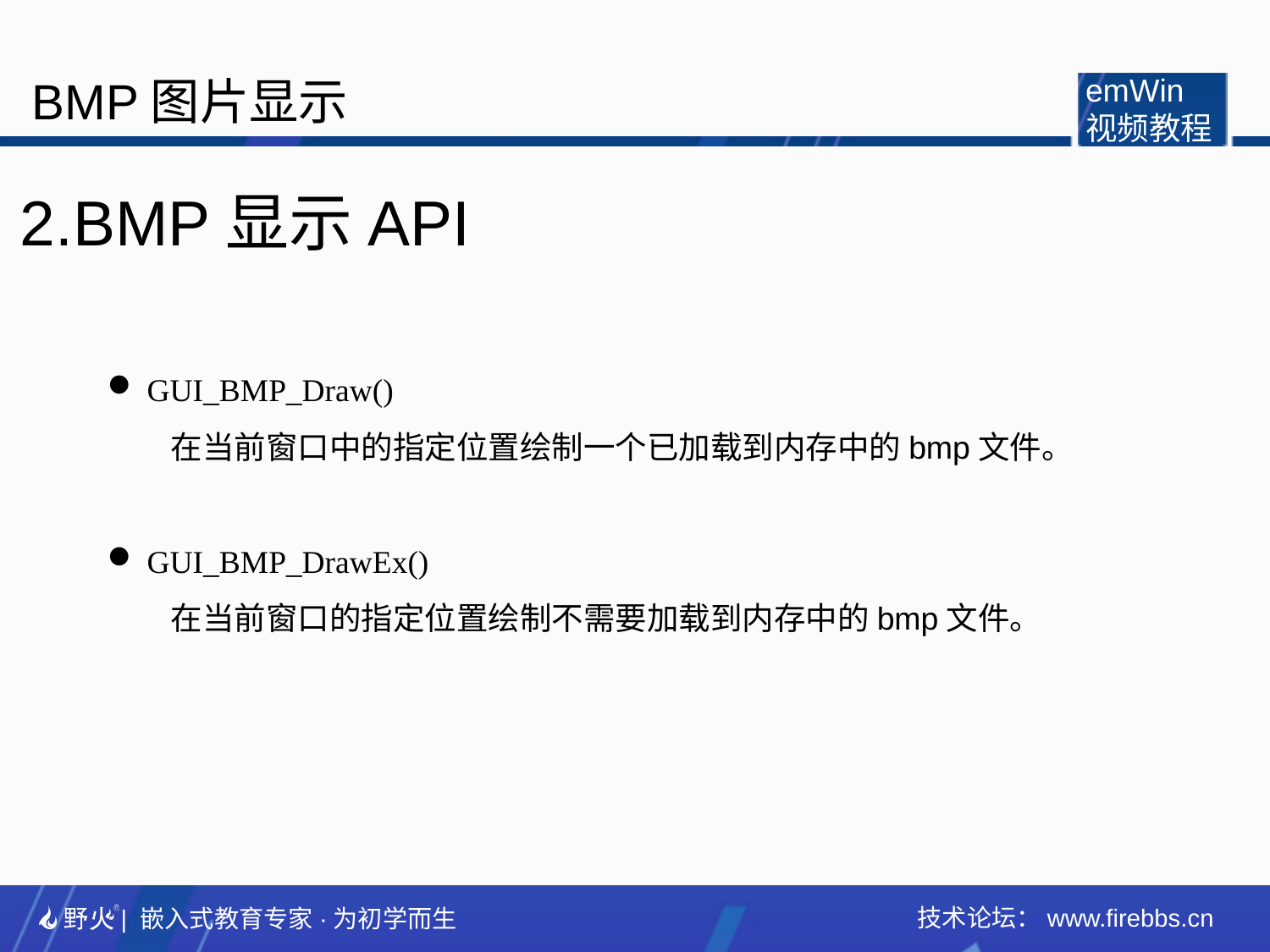

BMP图片显示
emWin
视频教程
2.BMP显示API
GUI_BMP_Draw()
在当前窗口中的指定位置绘制一个已加载到内存中的bmp文件。

GUI_BMP_DrawEx()
在当前窗口的指定位置绘制不需要加载到内存中的bmp文件。